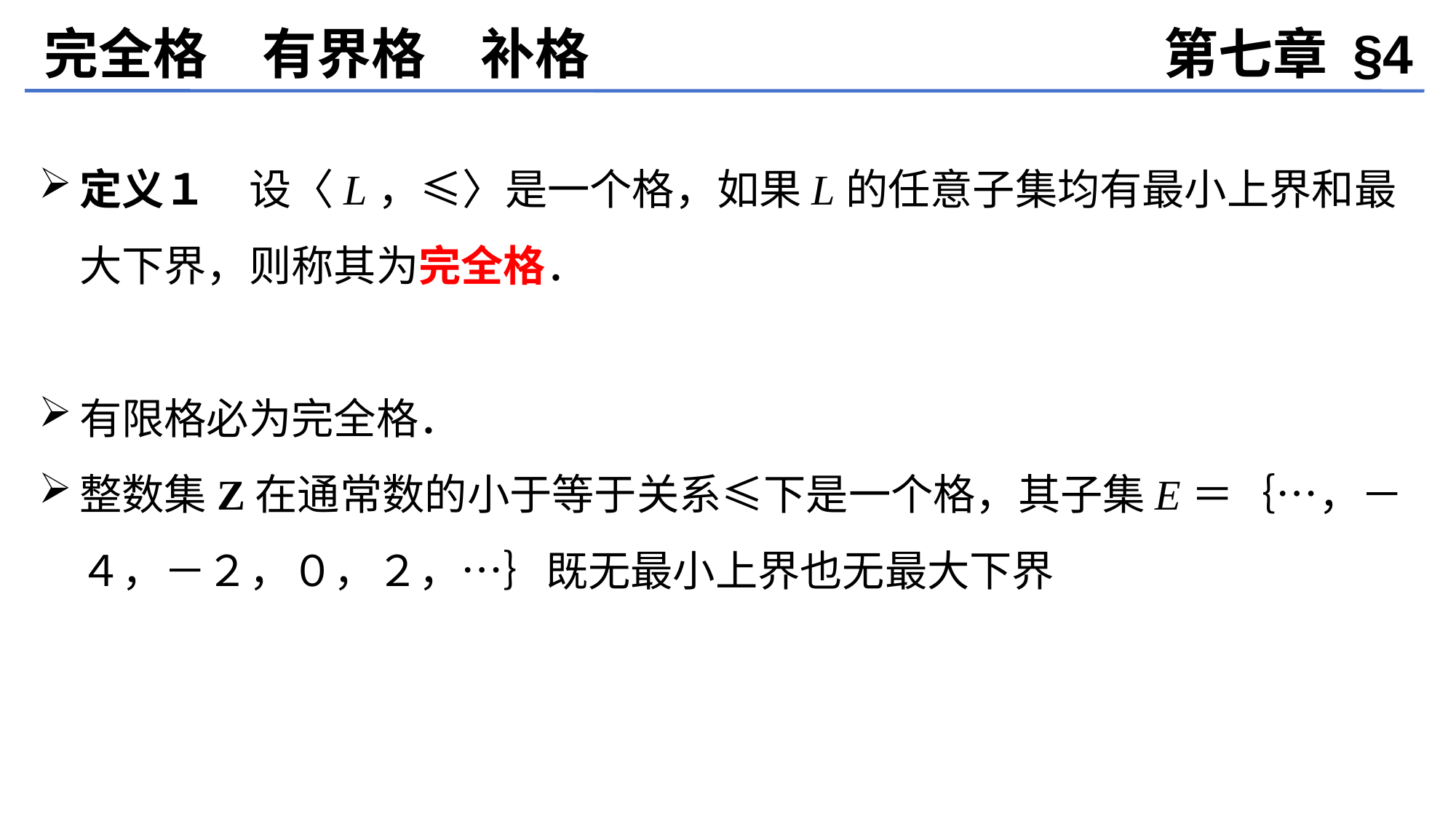

完全格　有界格　补格
第七章 §4
定义１　设〈L，≤〉是一个格，如果L的任意子集均有最小上界和最大下界，则称其为完全格．

有限格必为完全格．
整数集Z在通常数的小于等于关系≤下是一个格，其子集E＝｛…，－４，－２，０，２，…｝既无最小上界也无最大下界